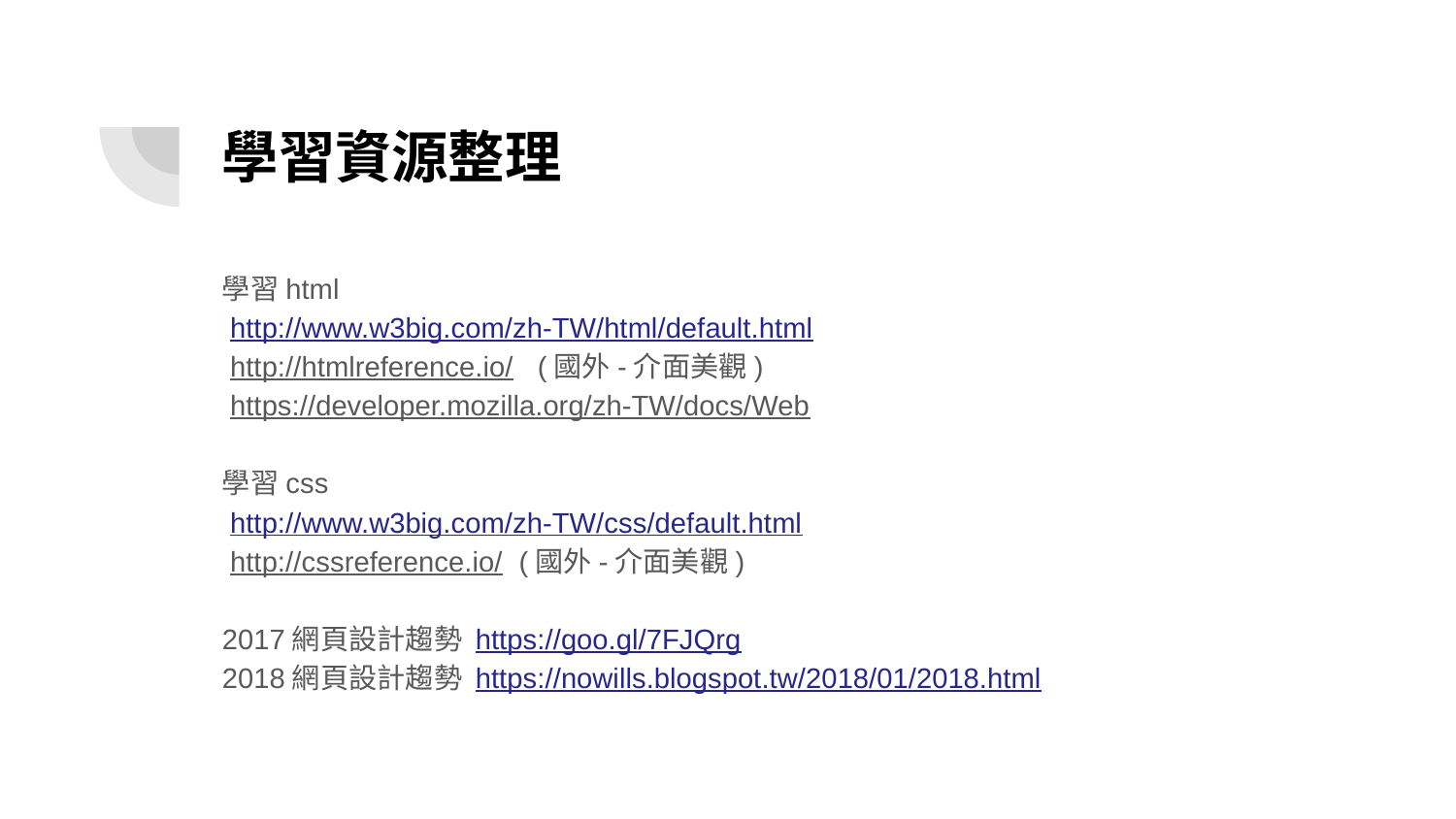

# 學習資源整理
學習html
 http://www.w3big.com/zh-TW/html/default.html
 http://htmlreference.io/   (國外-介面美觀)
 https://developer.mozilla.org/zh-TW/docs/Web
學習css
 http://www.w3big.com/zh-TW/css/default.html
 http://cssreference.io/  (國外-介面美觀)
2017網頁設計趨勢 https://goo.gl/7FJQrg
2018網頁設計趨勢 https://nowills.blogspot.tw/2018/01/2018.html